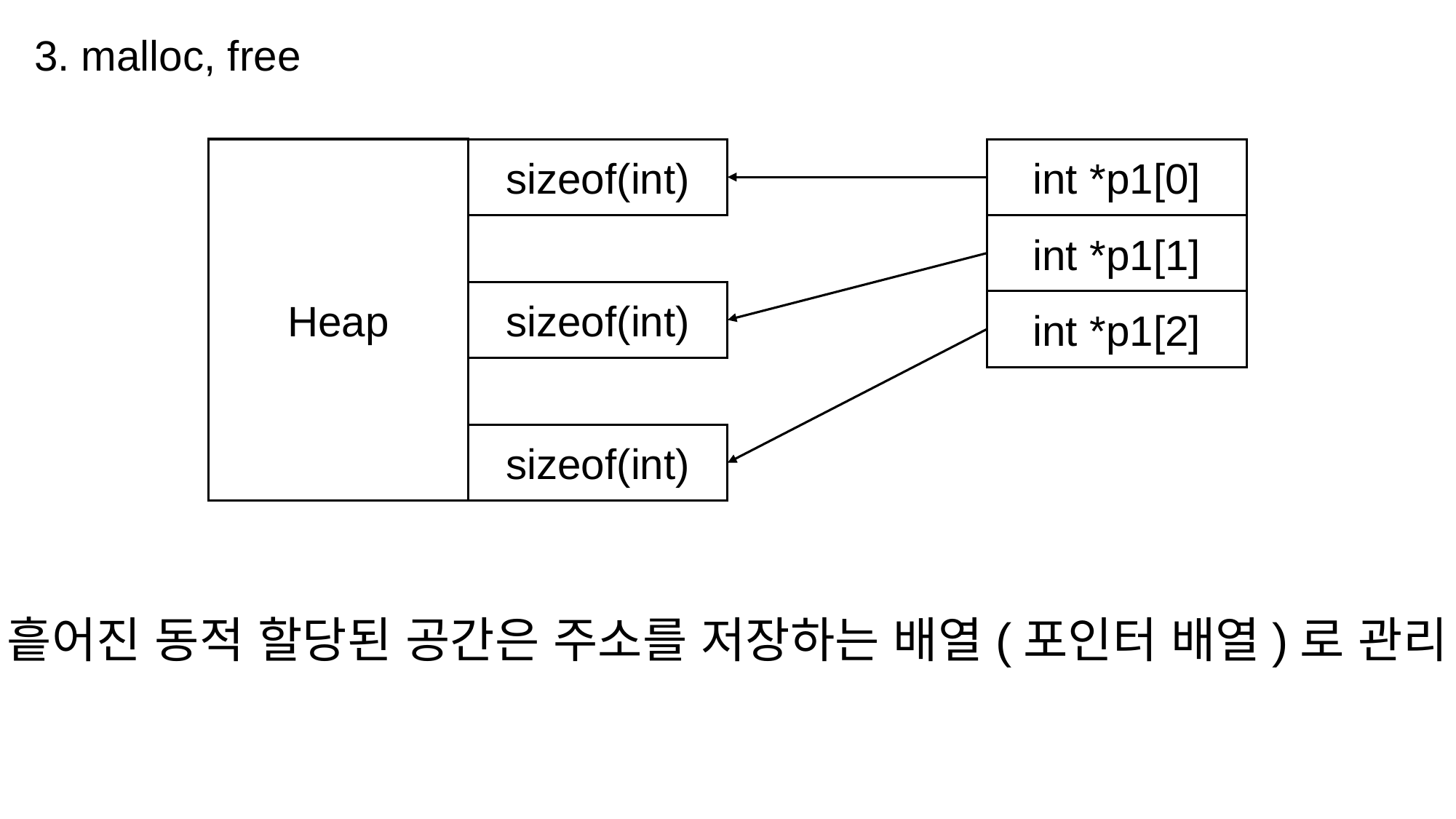

3. malloc, free
Heap
sizeof(int)
int *p1[0]
int *p1[1]
sizeof(int)
int *p1[2]
sizeof(int)
흩어진 동적 할당된 공간은 주소를 저장하는 배열(포인터 배열)로 관리